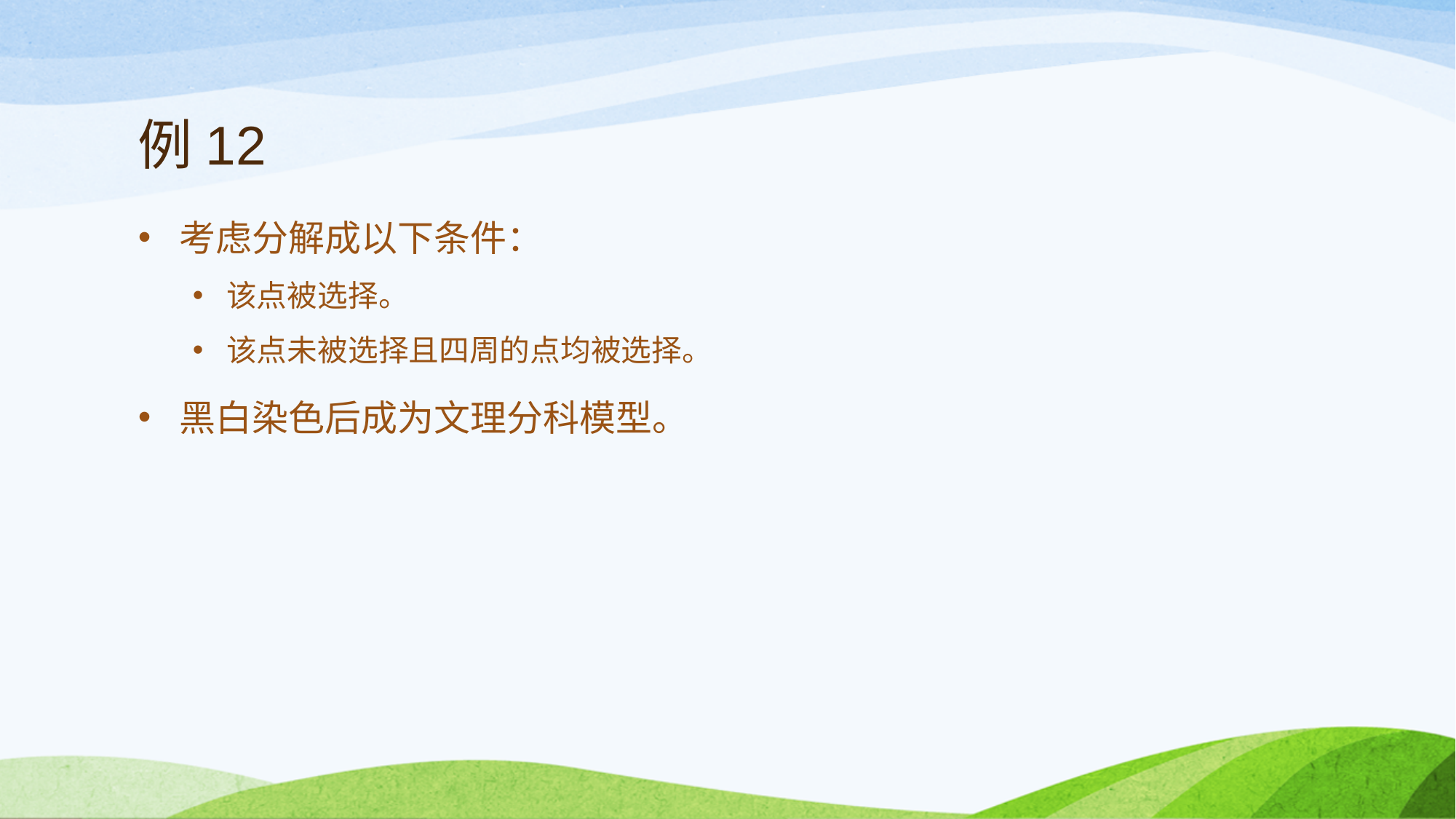

# 例12
考虑分解成以下条件：
该点被选择。
该点未被选择且四周的点均被选择。
黑白染色后成为文理分科模型。